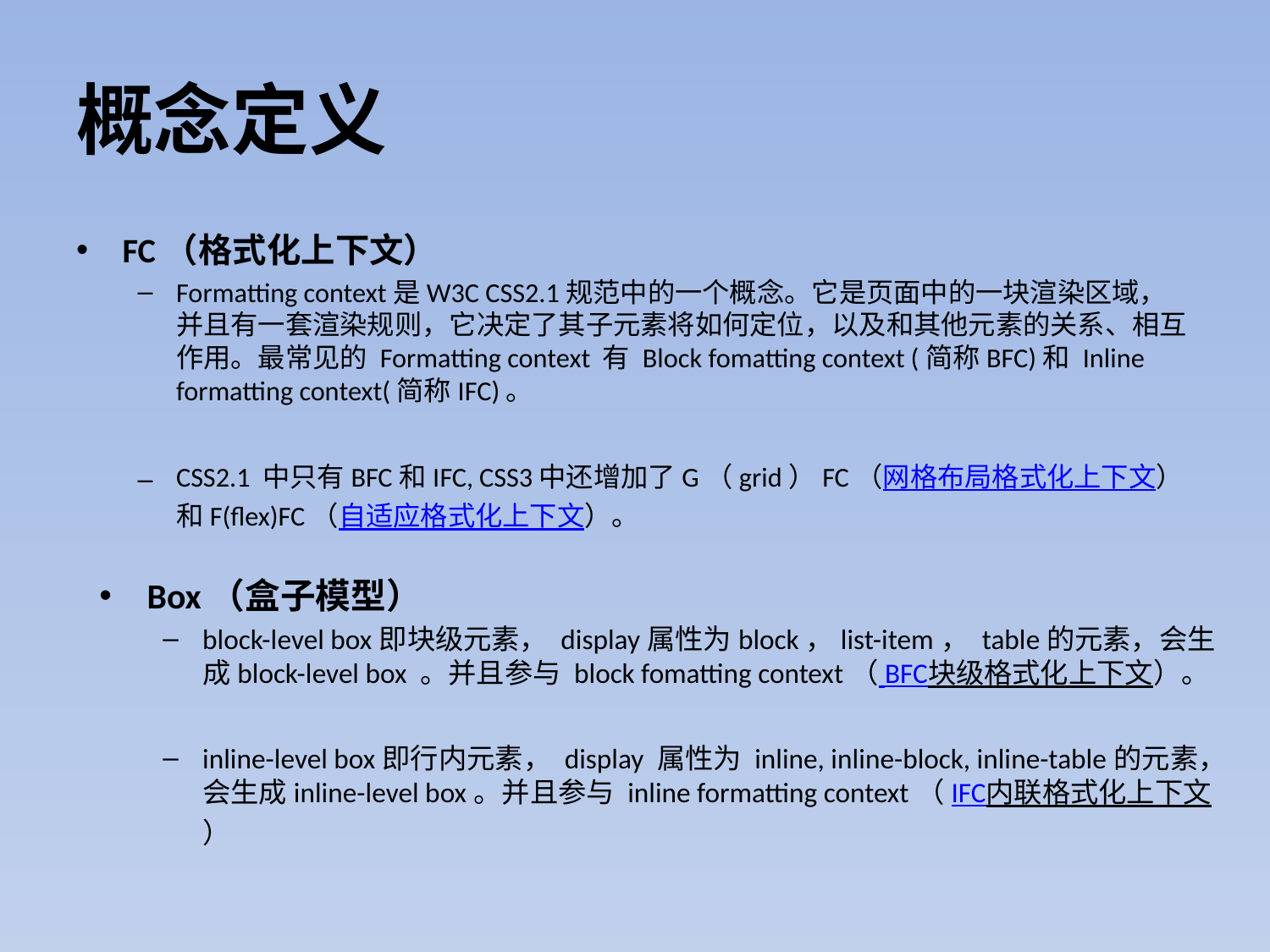

# 概念定义
FC（格式化上下文）
Formatting context是W3C CSS2.1规范中的一个概念。它是页面中的一块渲染区域，并且有一套渲染规则，它决定了其子元素将如何定位，以及和其他元素的关系、相互作用。最常见的 Formatting context 有 Block fomatting context (简称BFC)和 Inline formatting context(简称IFC)。

CSS2.1 中只有BFC和IFC, CSS3中还增加了G（grid）FC（网格布局格式化上下文）和F(flex)FC（自适应格式化上下文）。
Box（盒子模型）
block-level box即块级元素， display属性为block，list-item， table的元素，会生成block-level box 。并且参与 block fomatting context（ BFC块级格式化上下文）。

inline-level box即行内元素， display 属性为 inline, inline-block, inline-table的元素，会生成inline-level box。并且参与 inline formatting context（IFC内联格式化上下文）